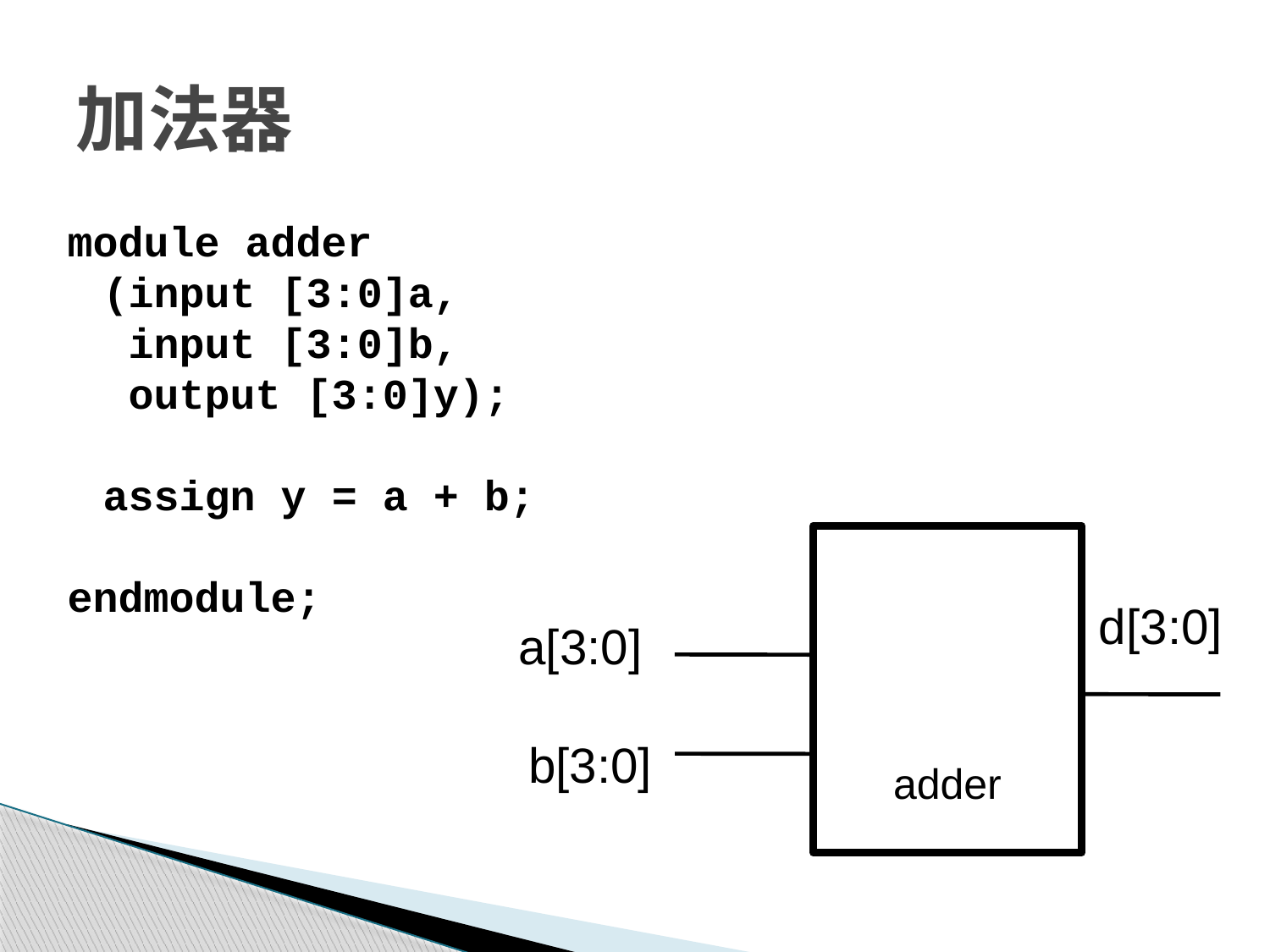

# 加法器
module adder
	(input [3:0]a,
	 input [3:0]b,
	 output [3:0]y);

	assign y = a + b;

endmodule;

adder

d[3:0]
a[3:0]
b[3:0]